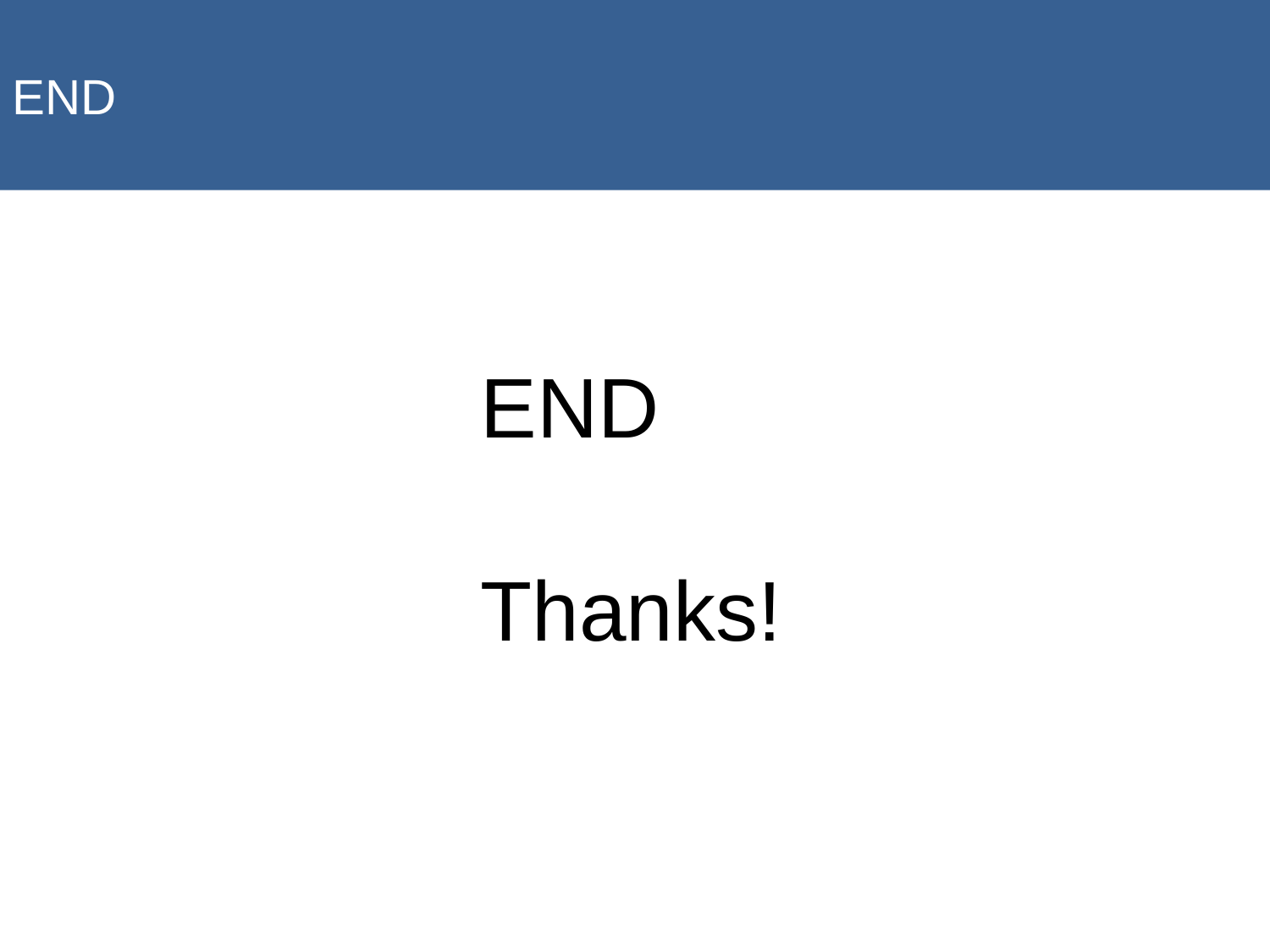

END

点击添加文本
END

Thanks!
点击添加文本
点击添加文本
点击添加文本